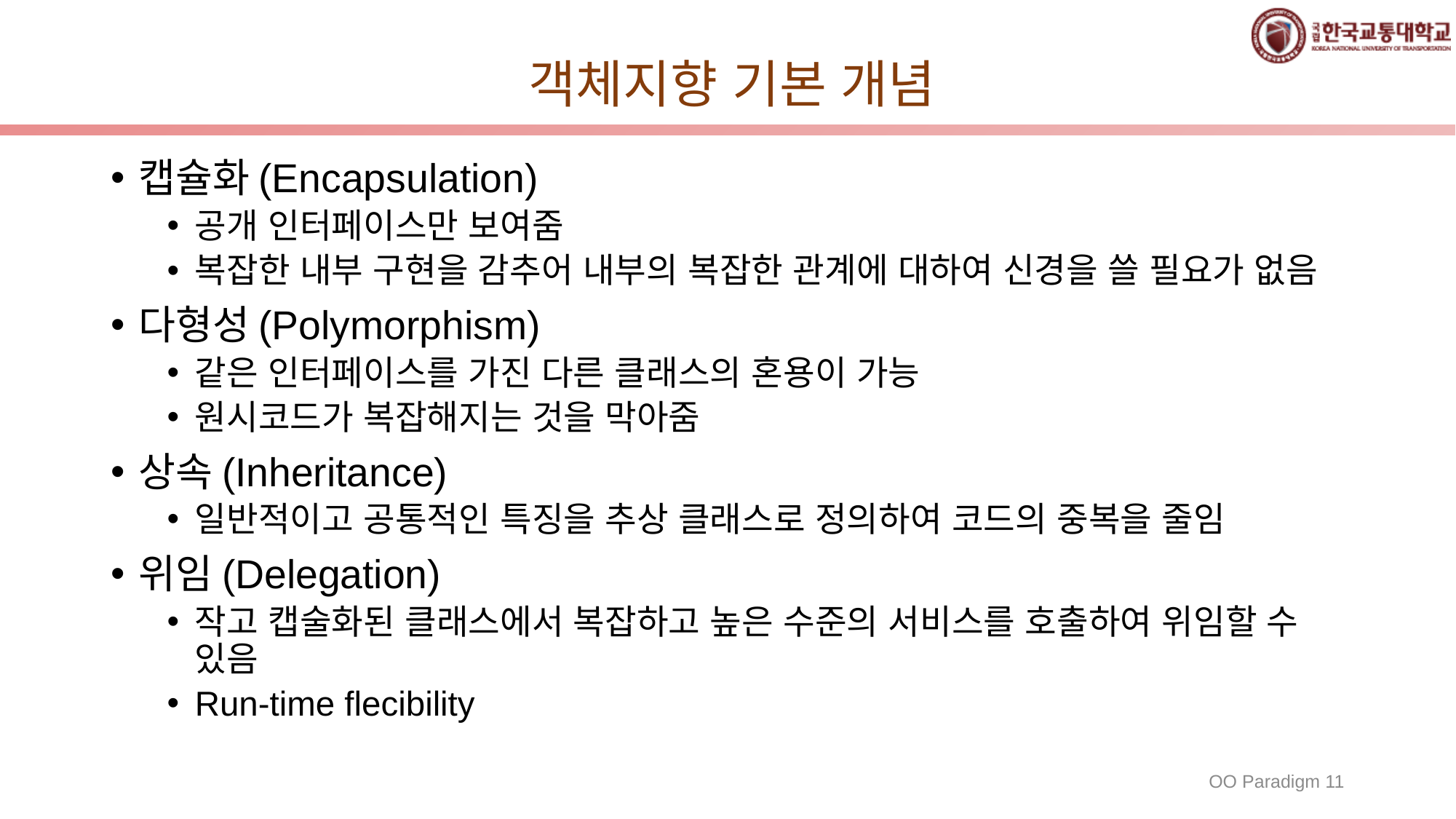

# 객체지향 기본 개념
캡슐화(Encapsulation)
공개 인터페이스만 보여줌
복잡한 내부 구현을 감추어 내부의 복잡한 관계에 대하여 신경을 쓸 필요가 없음
다형성(Polymorphism)
같은 인터페이스를 가진 다른 클래스의 혼용이 가능
원시코드가 복잡해지는 것을 막아줌
상속(Inheritance)
일반적이고 공통적인 특징을 추상 클래스로 정의하여 코드의 중복을 줄임
위임(Delegation)
작고 캡술화된 클래스에서 복잡하고 높은 수준의 서비스를 호출하여 위임할 수 있음
Run-time flecibility

OO Paradigm 11